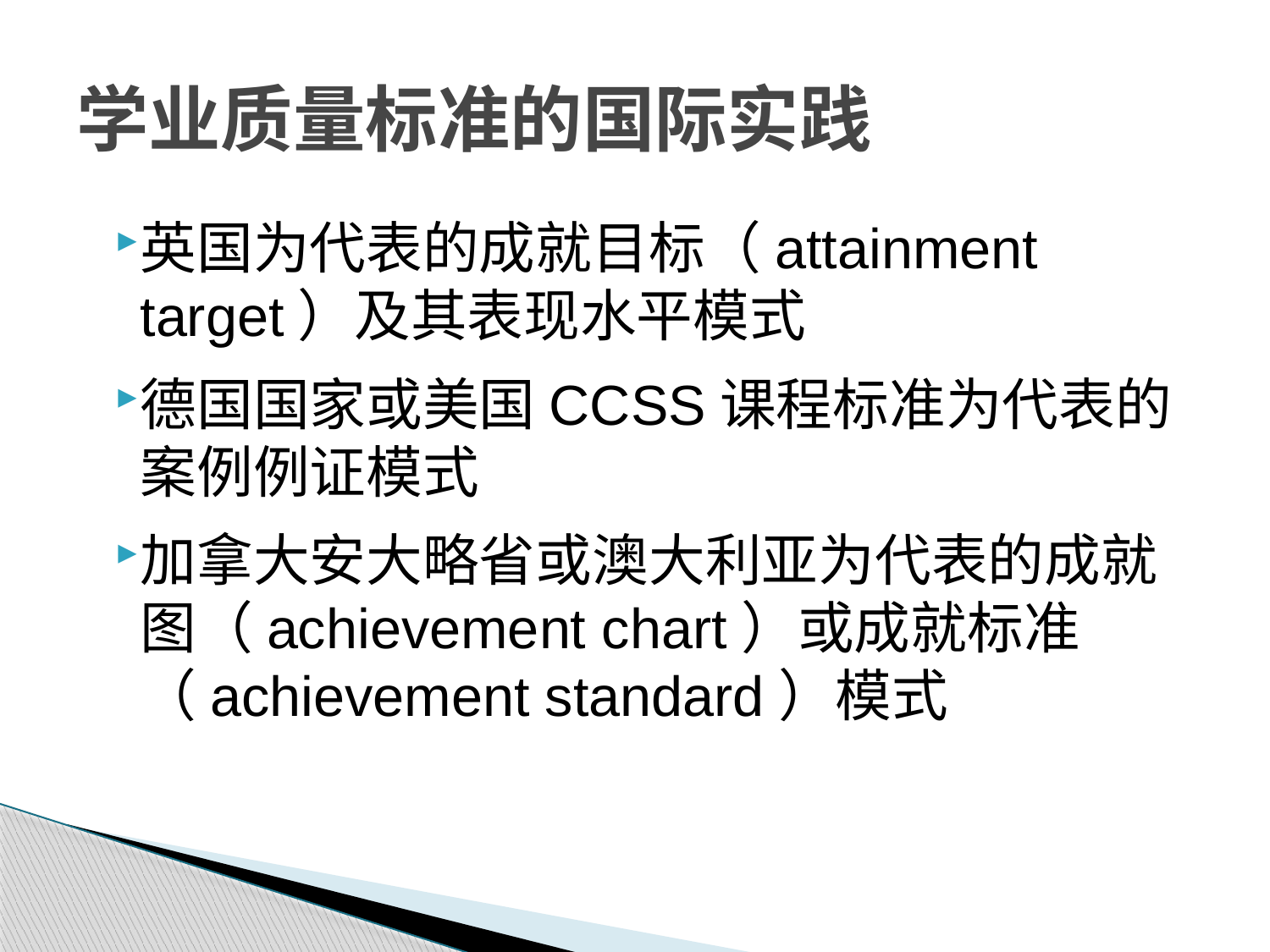

# 学业质量标准的国际实践
英国为代表的成就目标（attainment target）及其表现水平模式
德国国家或美国CCSS课程标准为代表的案例例证模式
加拿大安大略省或澳大利亚为代表的成就图（achievement chart）或成就标准（achievement standard）模式